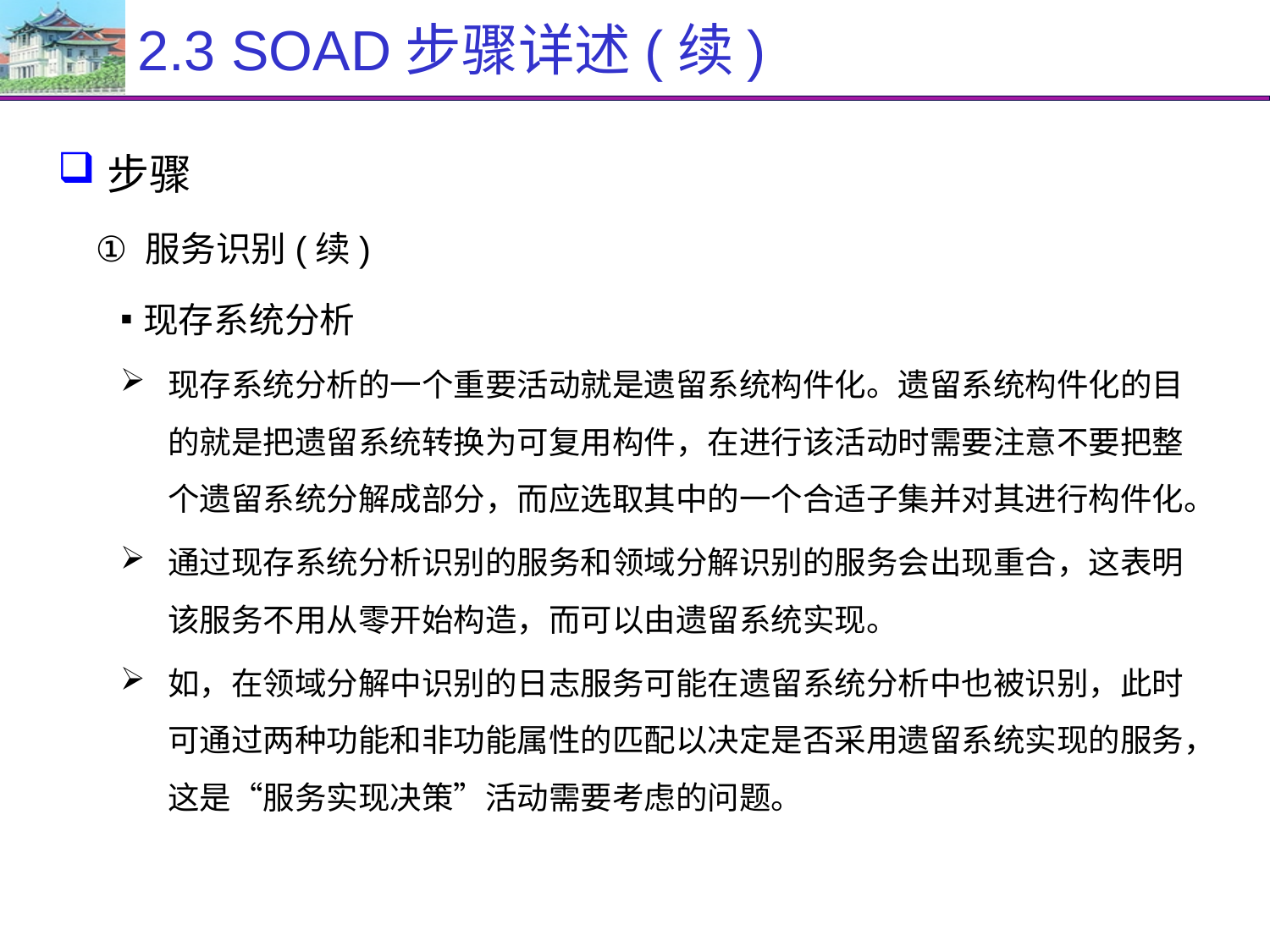

# 2.3 SOAD步骤详述(续)
步骤
服务识别(续)
现存系统分析
现存系统分析的一个重要活动就是遗留系统构件化。遗留系统构件化的目的就是把遗留系统转换为可复用构件，在进行该活动时需要注意不要把整个遗留系统分解成部分，而应选取其中的一个合适子集并对其进行构件化。
通过现存系统分析识别的服务和领域分解识别的服务会出现重合，这表明该服务不用从零开始构造，而可以由遗留系统实现。
如，在领域分解中识别的日志服务可能在遗留系统分析中也被识别，此时可通过两种功能和非功能属性的匹配以决定是否采用遗留系统实现的服务，这是“服务实现决策”活动需要考虑的问题。